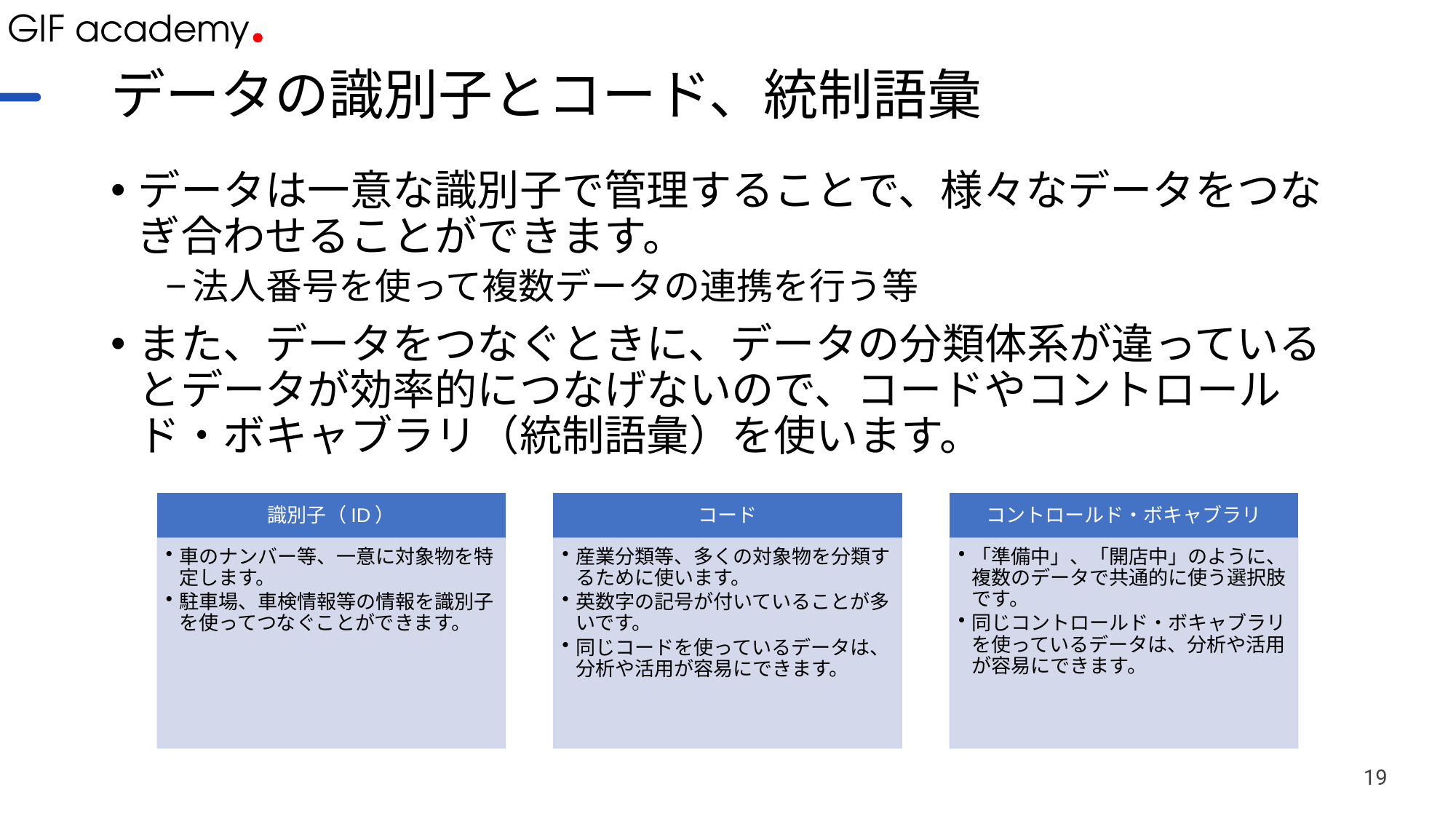

# データの識別子とコード、統制語彙
データは一意な識別子で管理することで、様々なデータをつなぎ合わせることができます。
法人番号を使って複数データの連携を行う等
また、データをつなぐときに、データの分類体系が違っているとデータが効率的につなげないので、コードやコントロールド・ボキャブラリ（統制語彙）を使います。
識別子（ID）
車のナンバー等、一意に対象物を特定します。
駐車場、車検情報等の情報を識別子を使ってつなぐことができます。
コード
産業分類等、多くの対象物を分類するために使います。
英数字の記号が付いていることが多いです。
同じコードを使っているデータは、分析や活用が容易にできます。
コントロールド・ボキャブラリ
「準備中」、「開店中」のように、複数のデータで共通的に使う選択肢です。
同じコントロールド・ボキャブラリを使っているデータは、分析や活用が容易にできます。
19